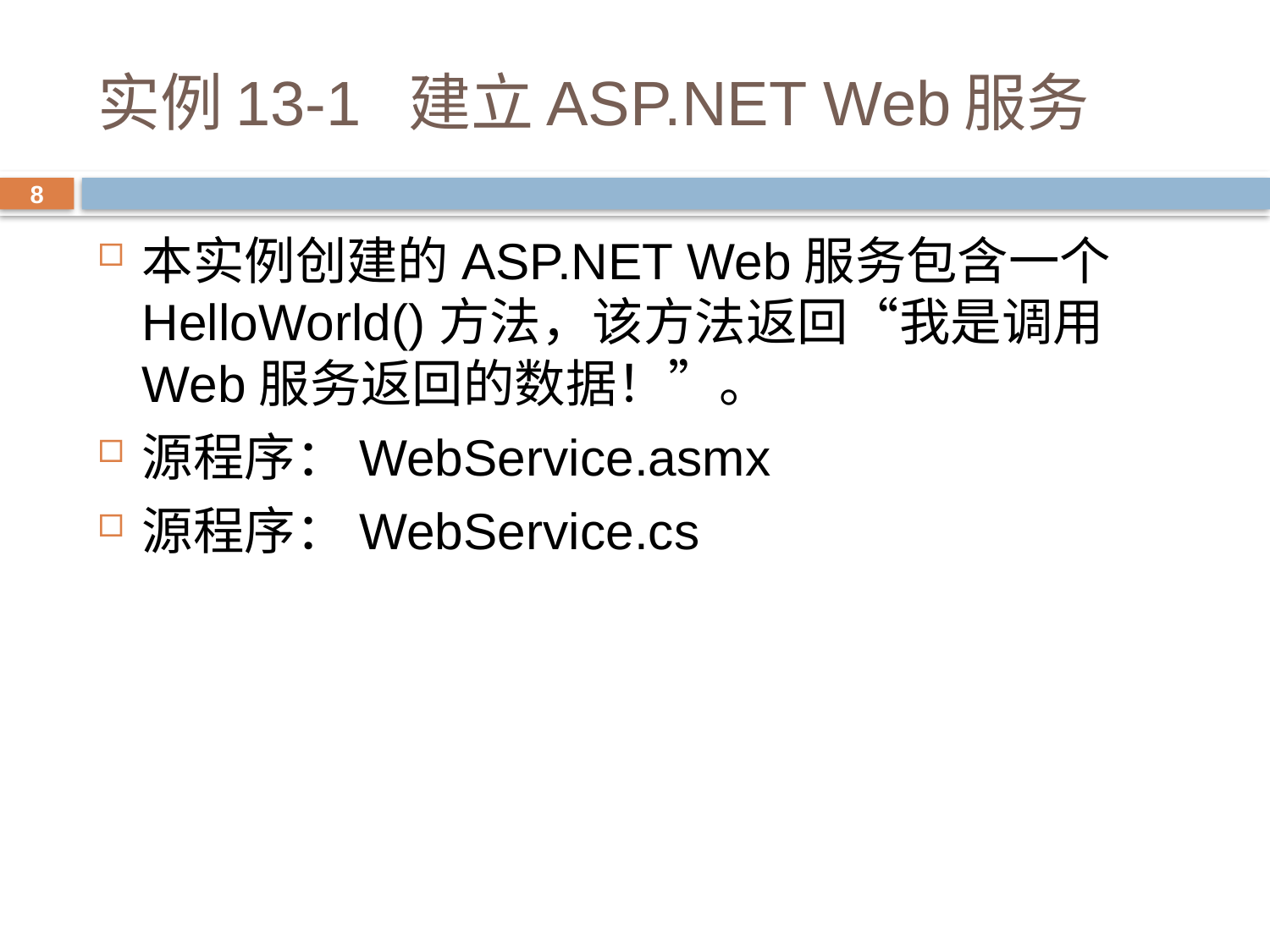

# 实例13-1  建立ASP.NET Web服务
8
本实例创建的ASP.NET Web服务包含一个HelloWorld()方法，该方法返回“我是调用Web服务返回的数据！”。
源程序：WebService.asmx
源程序：WebService.cs